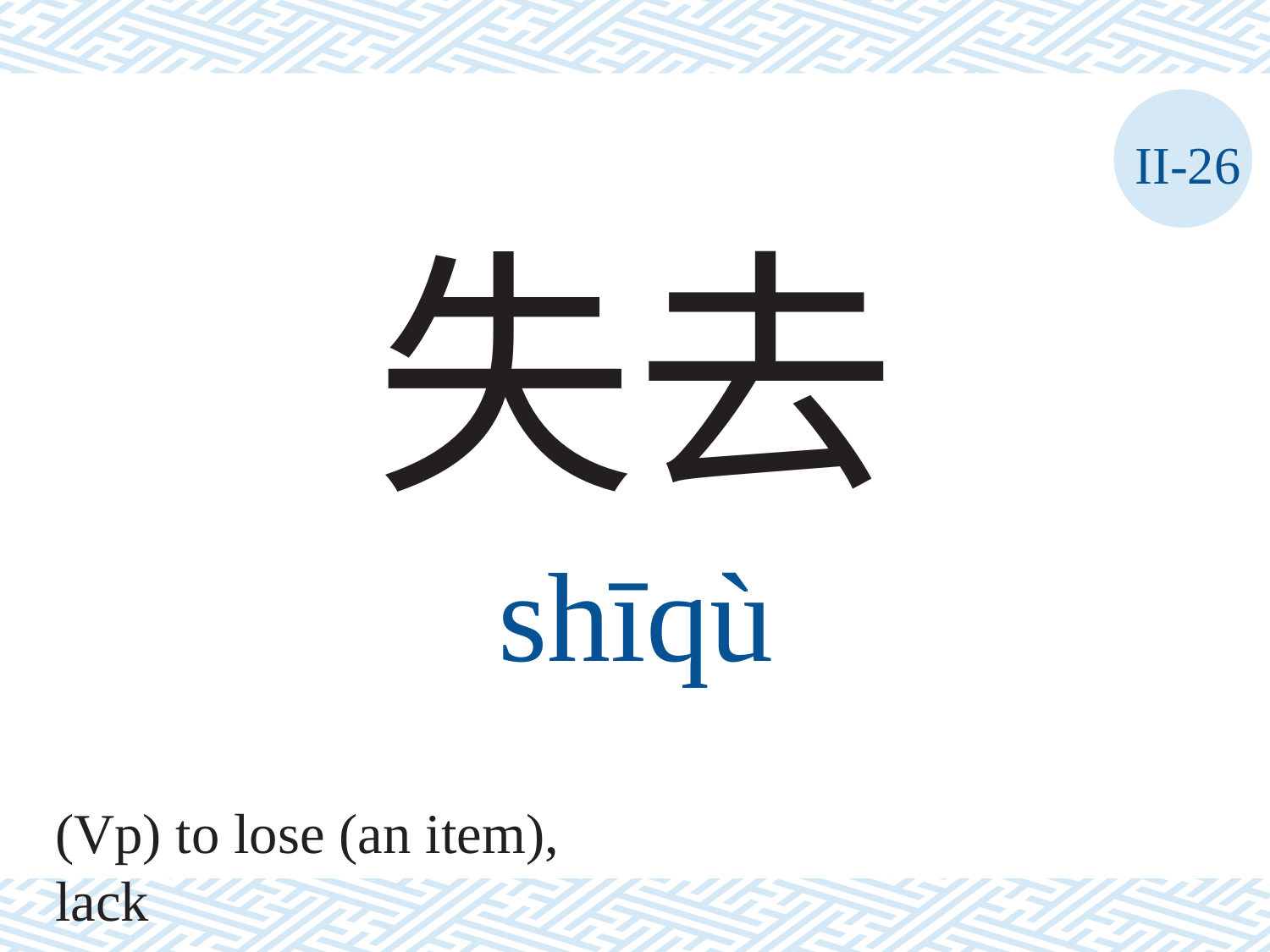

II-26
失去
shīqù
(Vp) to lose (an item), lack